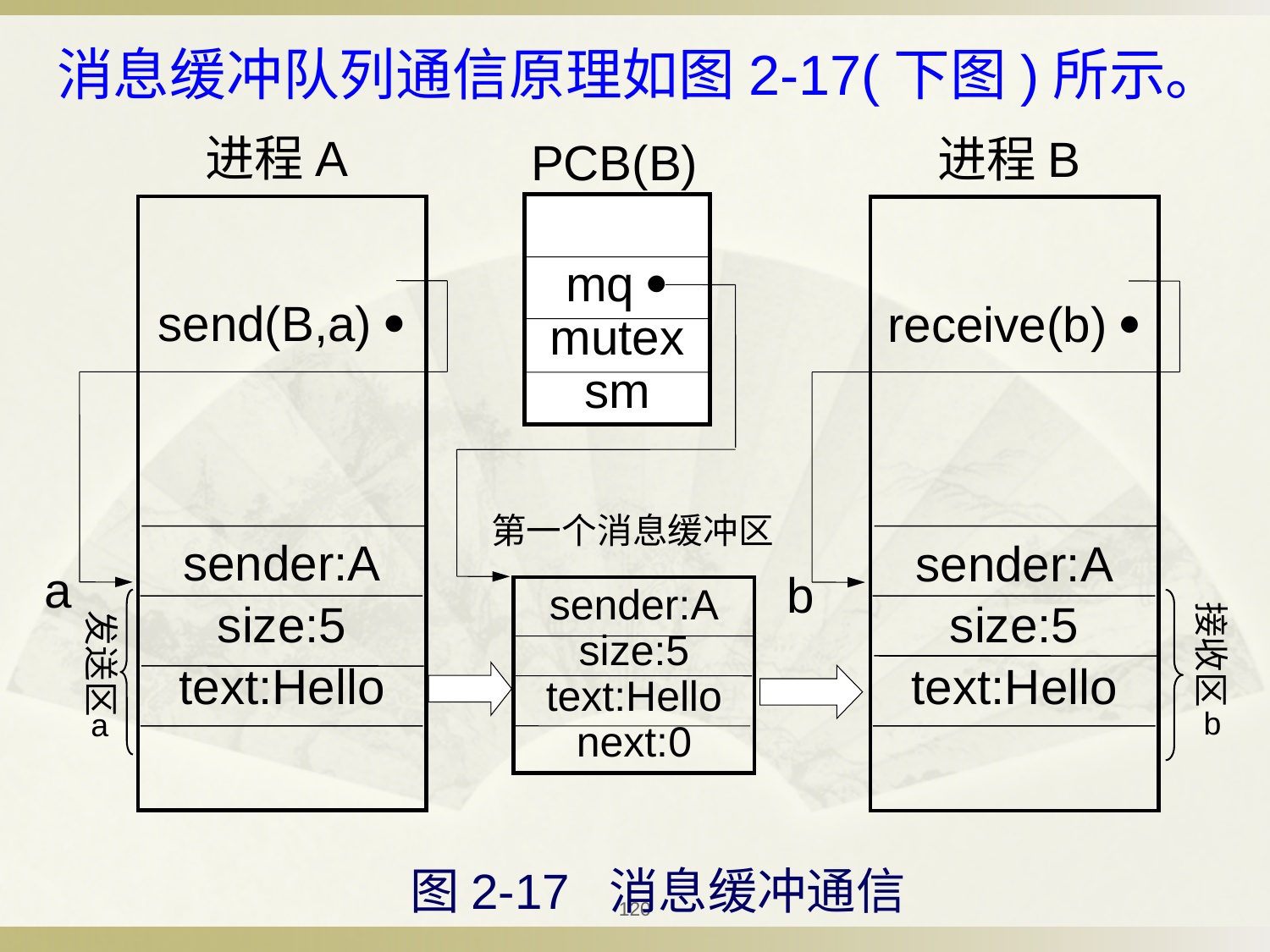

消息缓冲队列通信原理如图2-17(下图)所示。
进程A
进程B
PCB(B)

mq •
mutex
sm
send(B,a) •

sender:A
size:5
text:Hello
receive(b) •

sender:A
size:5
text:Hello

第一个消息缓冲区

a
b

sender:A
size:5
text:Hello
next:0

接收区

发送区

b
a

图2-17  消息缓冲通信
120